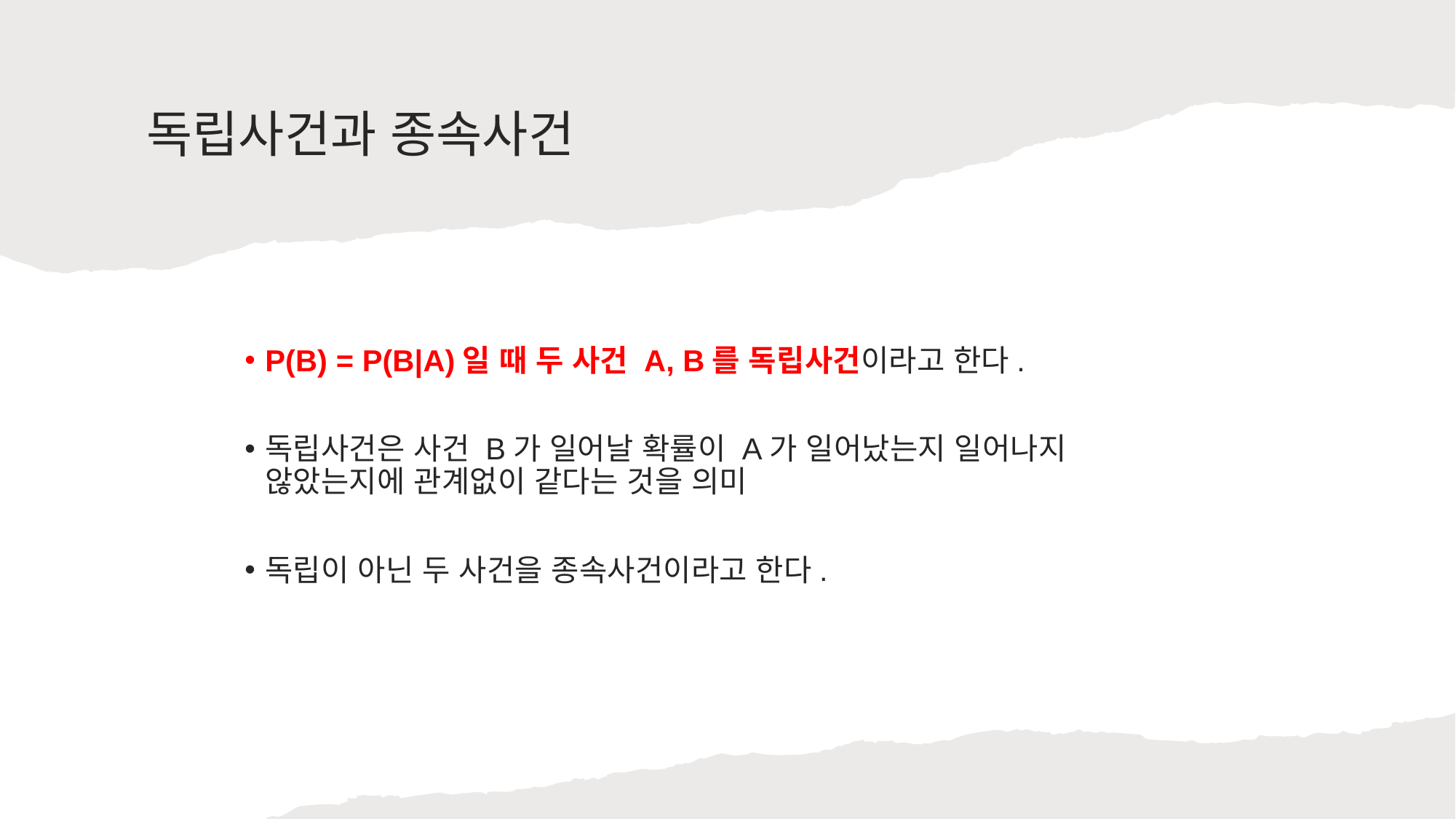

# 독립사건과 종속사건
P(B) = P(B|A)일 때 두 사건 A, B를 독립사건이라고 한다.

독립사건은 사건 B가 일어날 확률이 A가 일어났는지 일어나지 않았는지에 관계없이 같다는 것을 의미

독립이 아닌 두 사건을 종속사건이라고 한다.